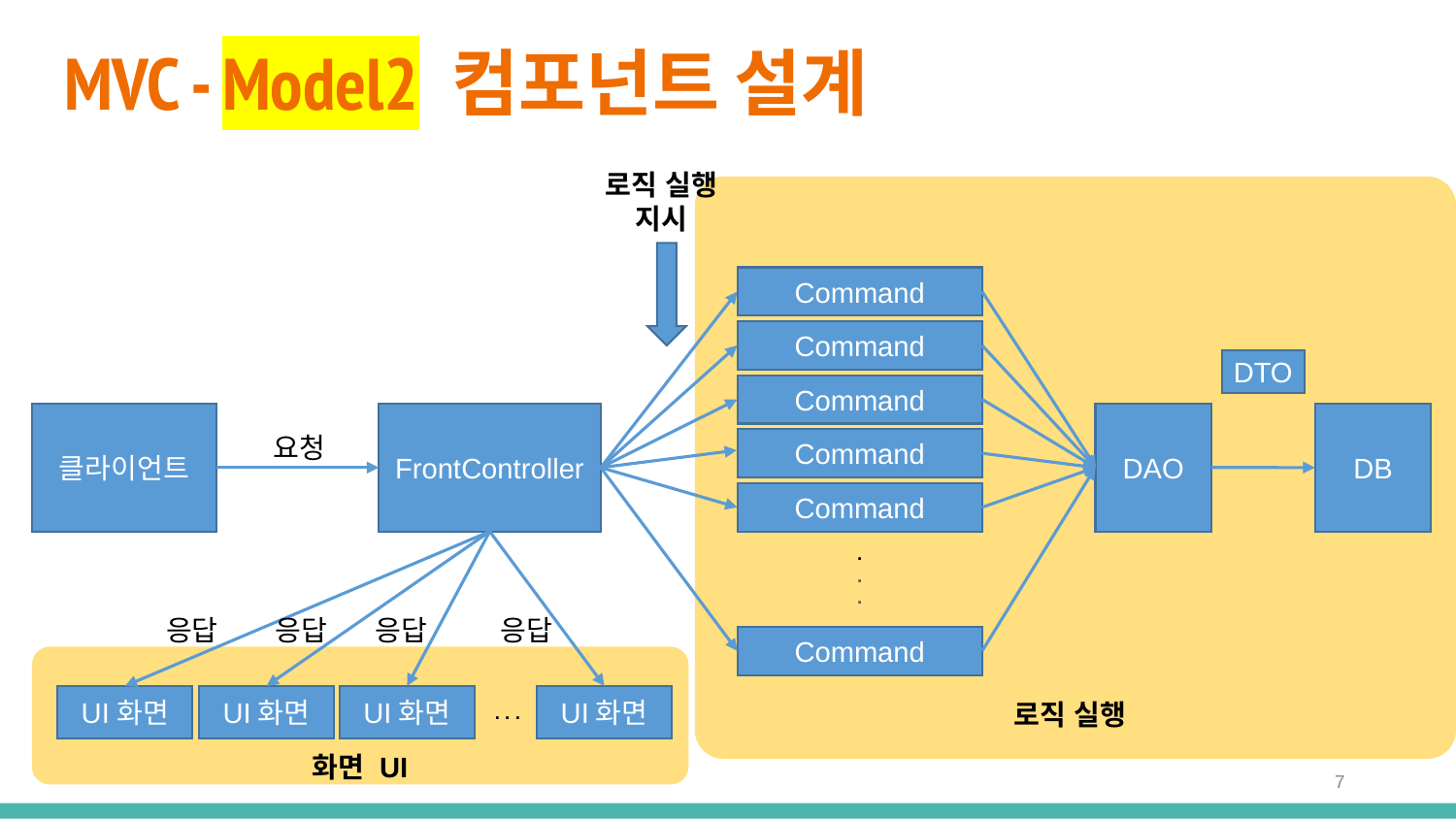

# MVC - Model2 컴포넌트 설계
로직 실행 지시

Command
Command
DTO
Command
DAO
DB
클라이언트
FrontController
요청
Command
Command
.
.
.
응답
응답
응답
응답
Command

UI화면
UI화면
UI화면
UI화면
로직 실행
. . .
화면 UI
7